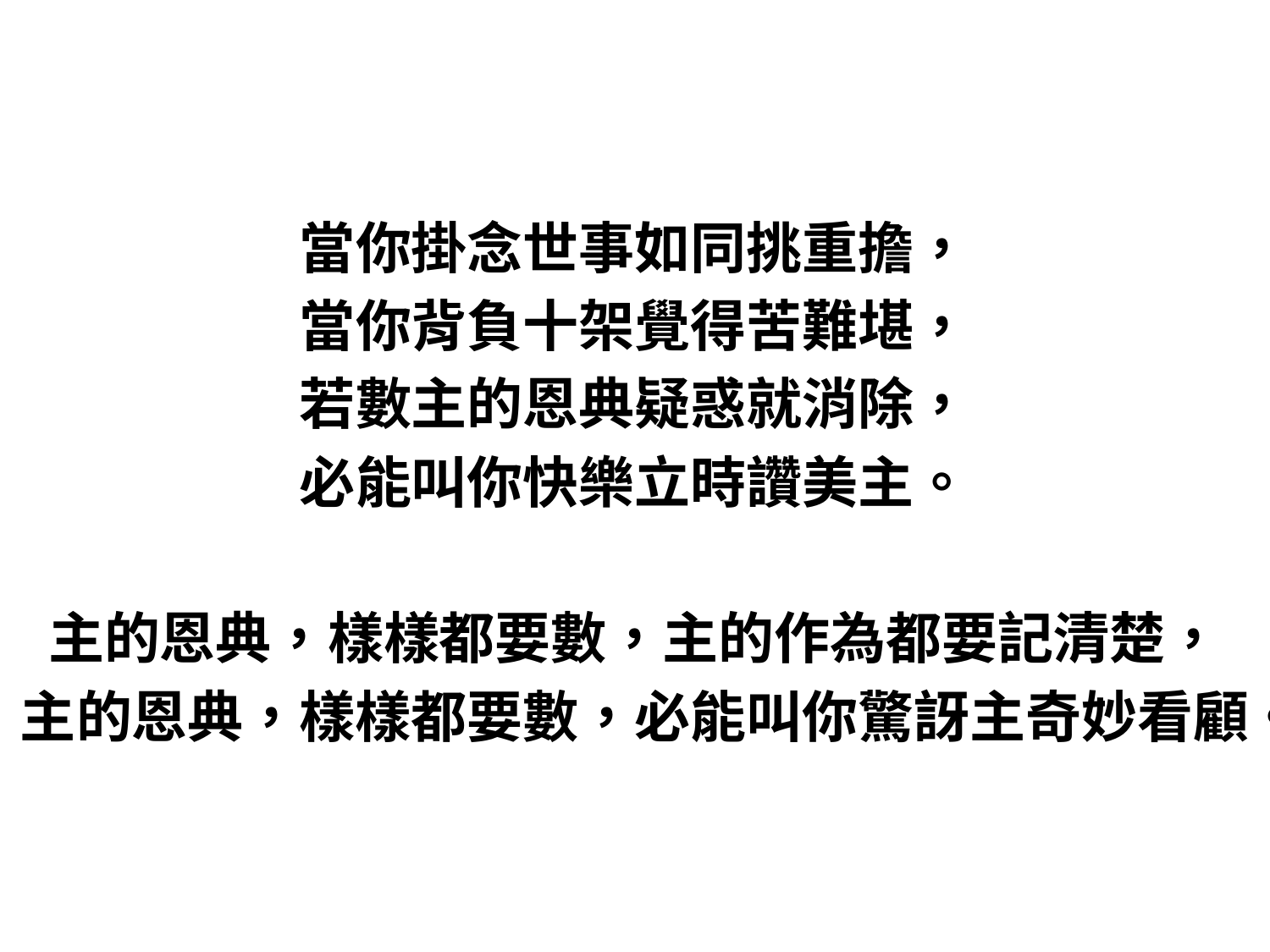

#
當你掛念世事如同挑重擔，
當你背負十架覺得苦難堪，
若數主的恩典疑惑就消除，
必能叫你快樂立時讚美主。

主的恩典，樣樣都要數，主的作為都要記清楚，
主的恩典，樣樣都要數，必能叫你驚訝主奇妙看顧。